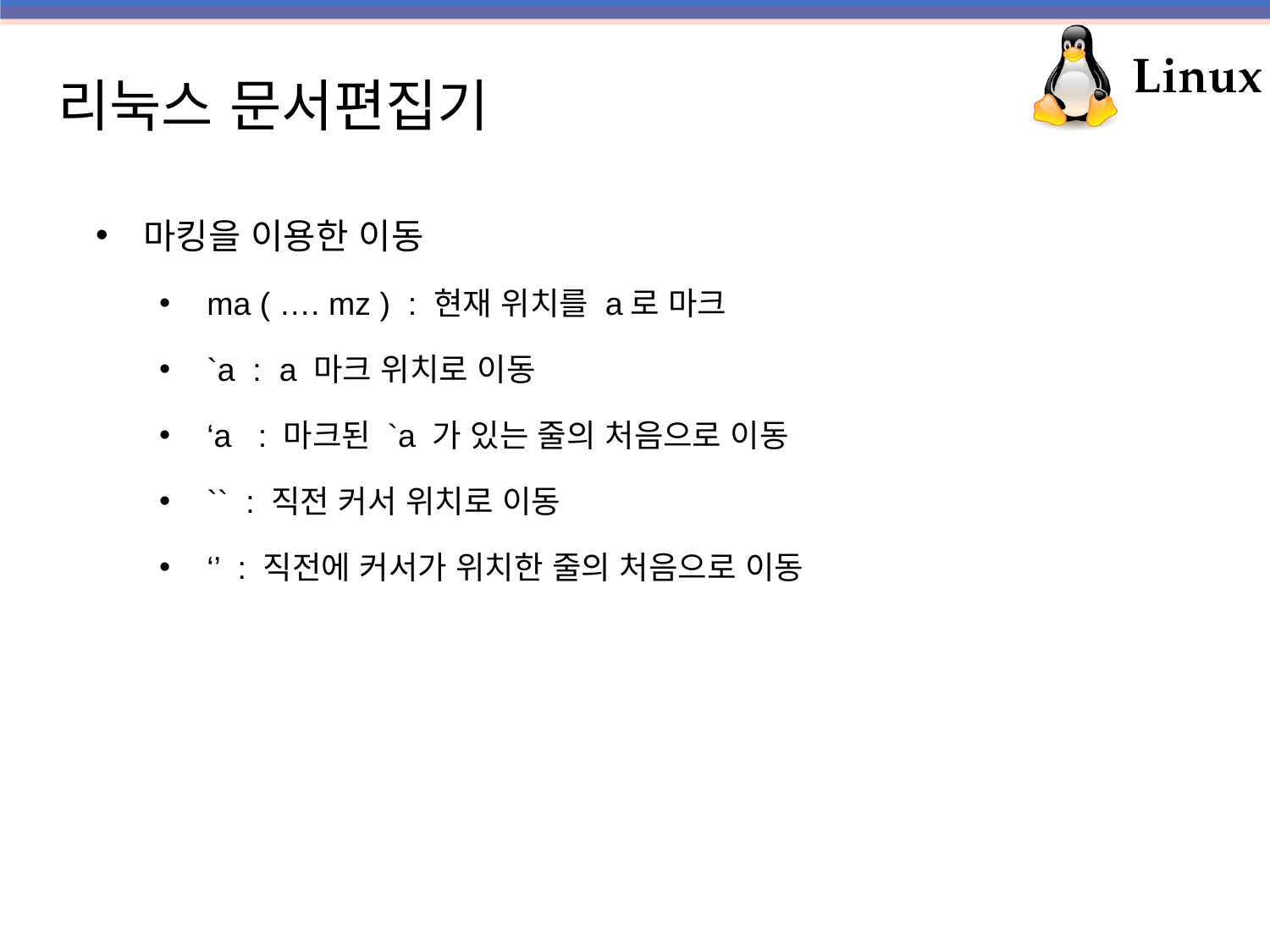

# 리눅스 문서편집기
마킹을 이용한 이동
ma ( …. mz )  : 현재 위치를 a로 마크
`a  :  a 마크 위치로 이동
‘a   : 마크된 `a 가 있는 줄의 처음으로 이동
``  : 직전 커서 위치로 이동
‘’  : 직전에 커서가 위치한 줄의 처음으로 이동